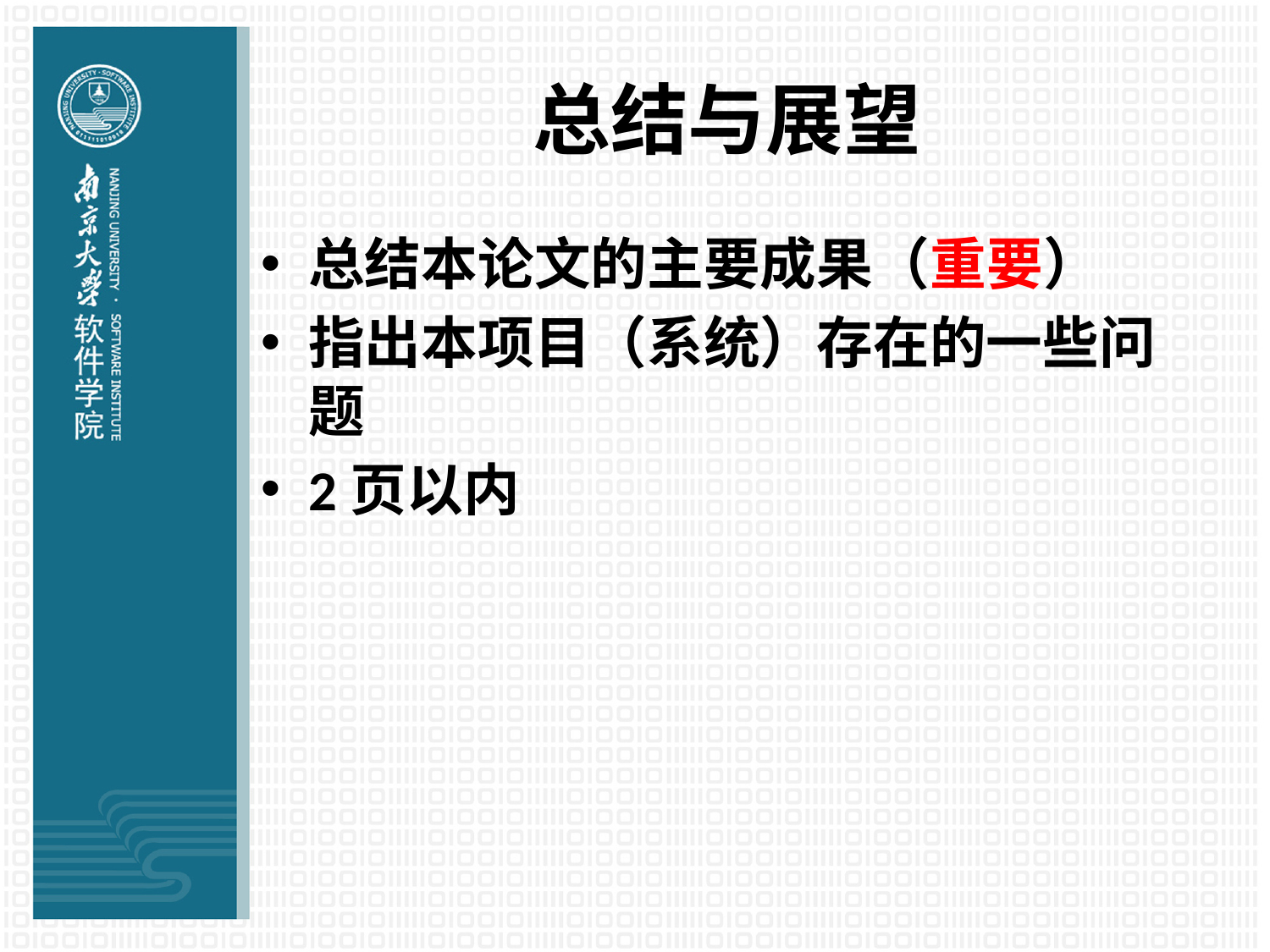

# 总结与展望
总结本论文的主要成果（重要）
指出本项目（系统）存在的一些问题
2页以内